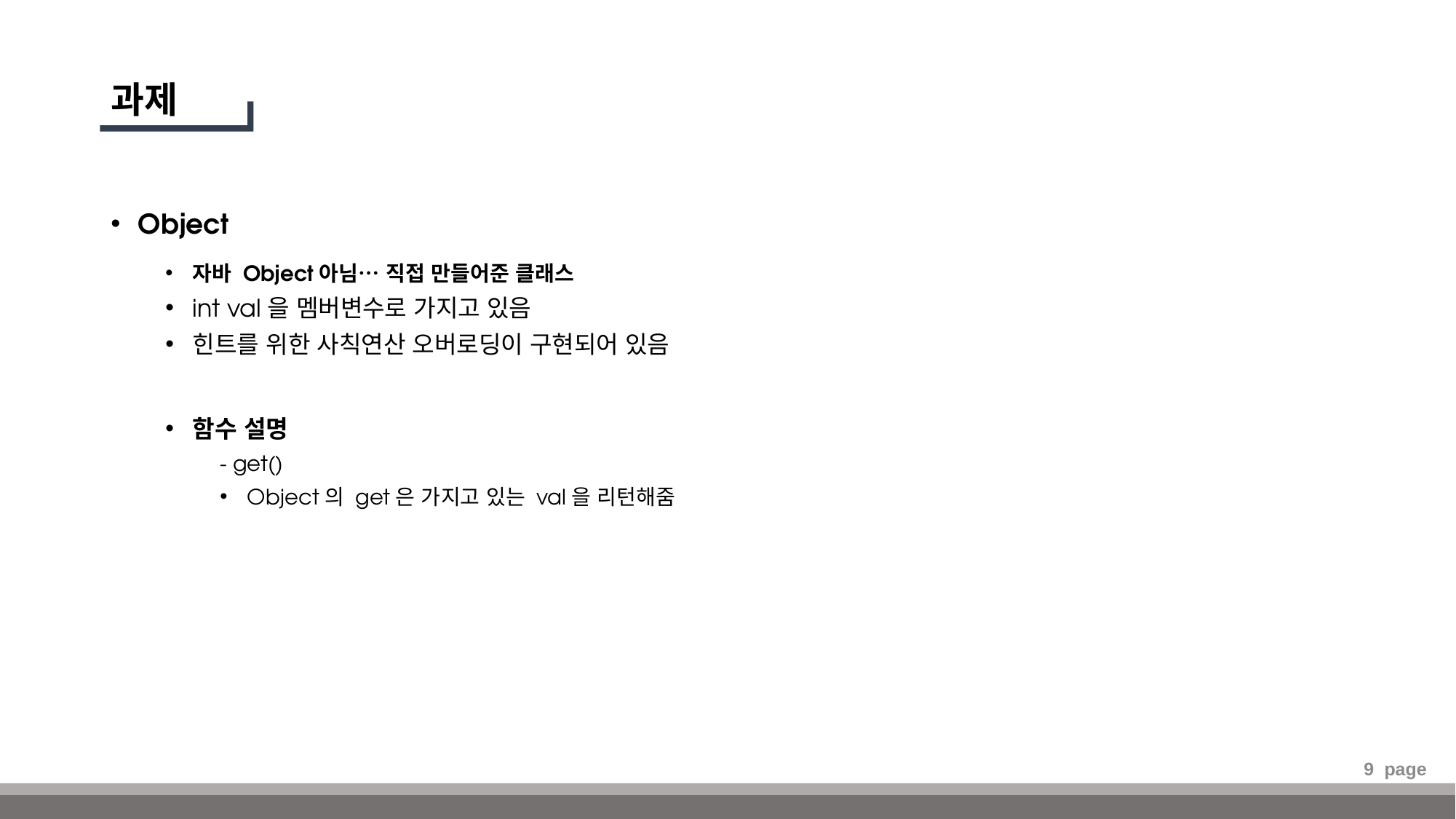

# 과제

Object
자바 Object아님… 직접 만들어준 클래스
int val을 멤버변수로 가지고 있음
힌트를 위한 사칙연산 오버로딩이 구현되어 있음

함수 설명
- get()
Object의 get은 가지고 있는 val을 리턴해줌

9